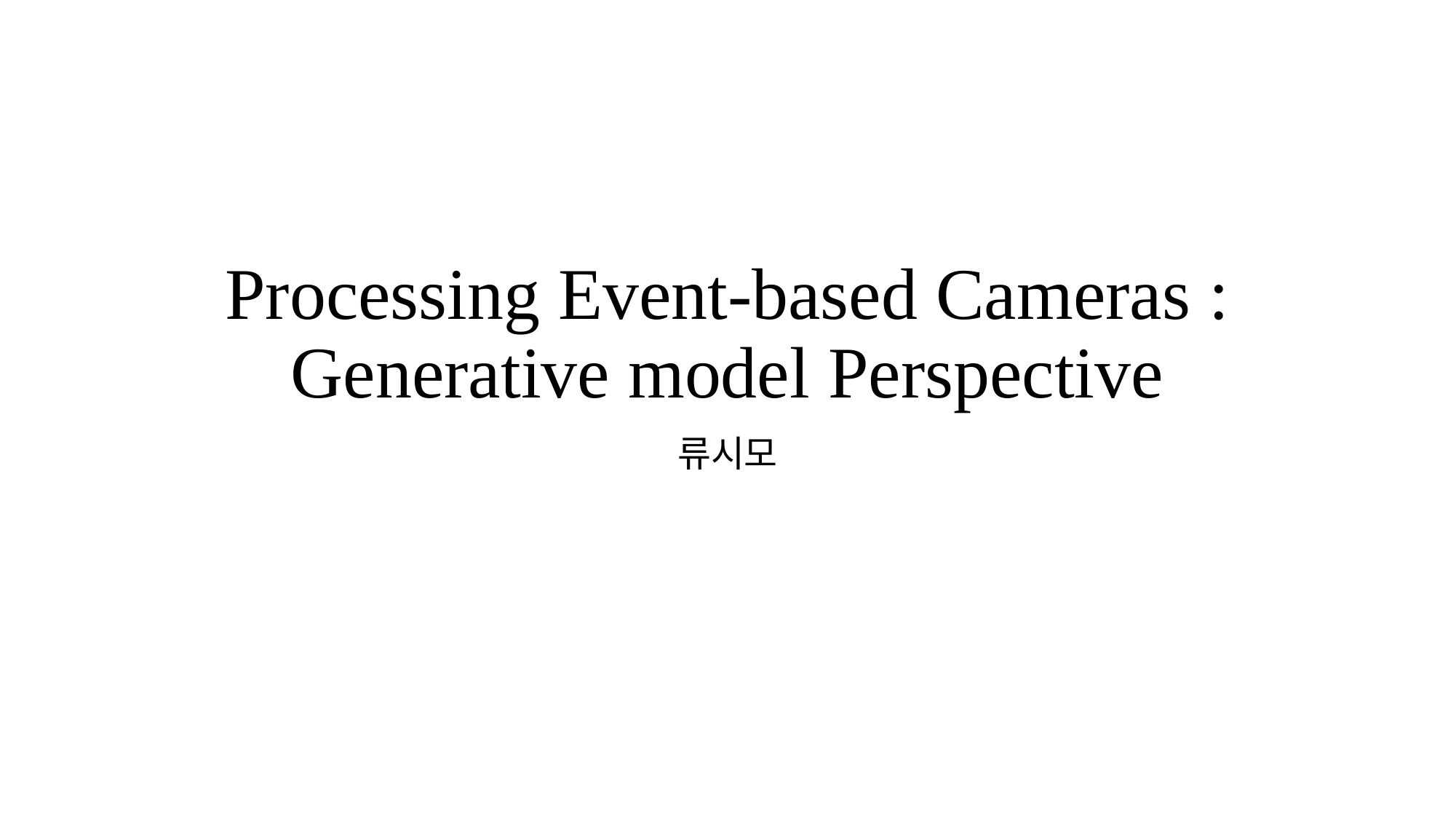

# Processing Event-based Cameras : Generative model Perspective
류시모